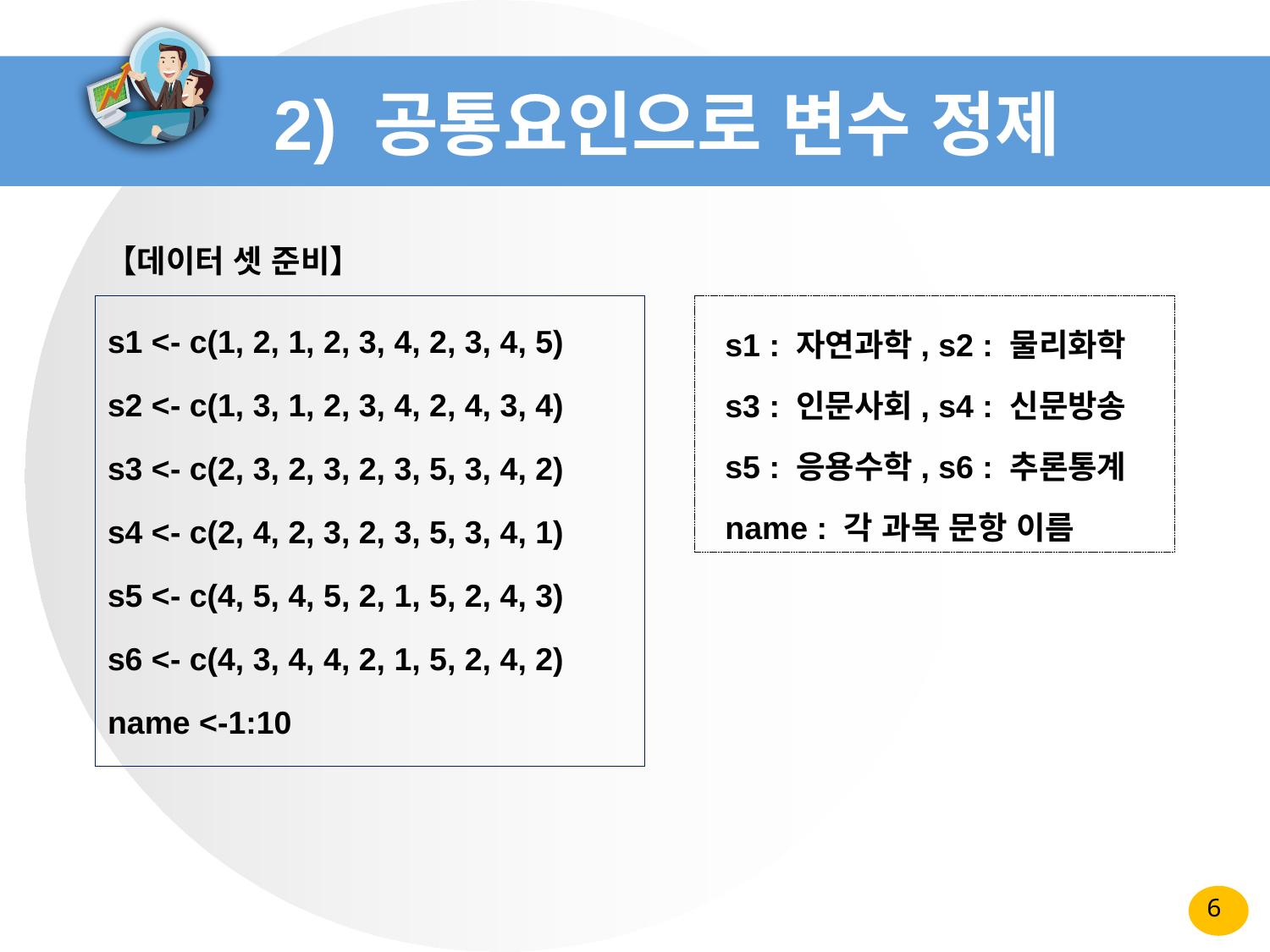

# 2) 공통요인으로 변수 정제
【데이터 셋 준비】
s1 <- c(1, 2, 1, 2, 3, 4, 2, 3, 4, 5)
s2 <- c(1, 3, 1, 2, 3, 4, 2, 4, 3, 4)
s3 <- c(2, 3, 2, 3, 2, 3, 5, 3, 4, 2)
s4 <- c(2, 4, 2, 3, 2, 3, 5, 3, 4, 1)
s5 <- c(4, 5, 4, 5, 2, 1, 5, 2, 4, 3)
s6 <- c(4, 3, 4, 4, 2, 1, 5, 2, 4, 2)
name <-1:10
s1 : 자연과학, s2 : 물리화학
s3 : 인문사회, s4 : 신문방송
s5 : 응용수학, s6 : 추론통계
name : 각 과목 문항 이름
6